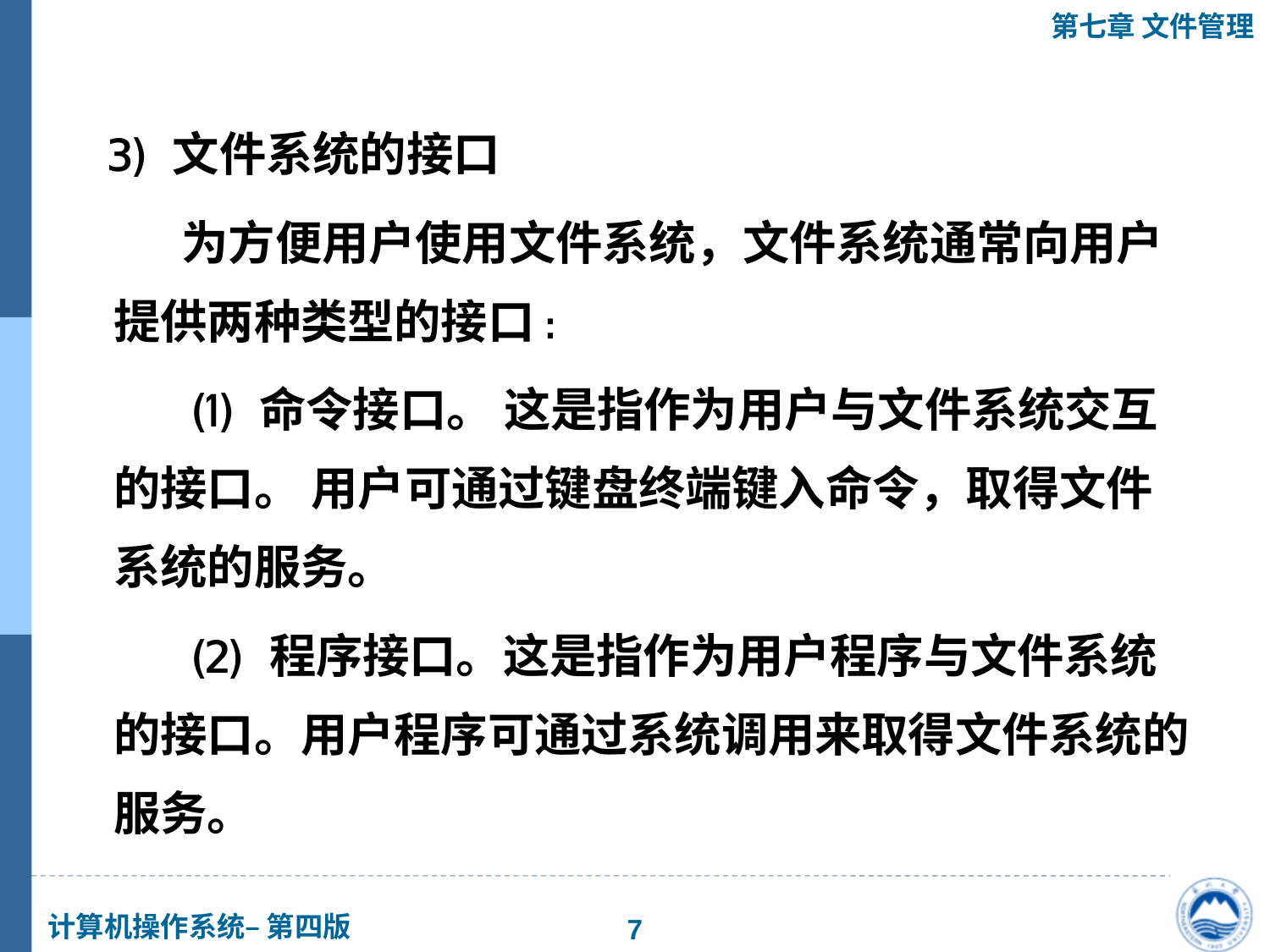

3) 文件系统的接口
　　 为方便用户使用文件系统，文件系统通常向用户提供两种类型的接口:
　　 (1) 命令接口。 这是指作为用户与文件系统交互的接口。 用户可通过键盘终端键入命令，取得文件系统的服务。
　　 (2) 程序接口。这是指作为用户程序与文件系统的接口。用户程序可通过系统调用来取得文件系统的服务。